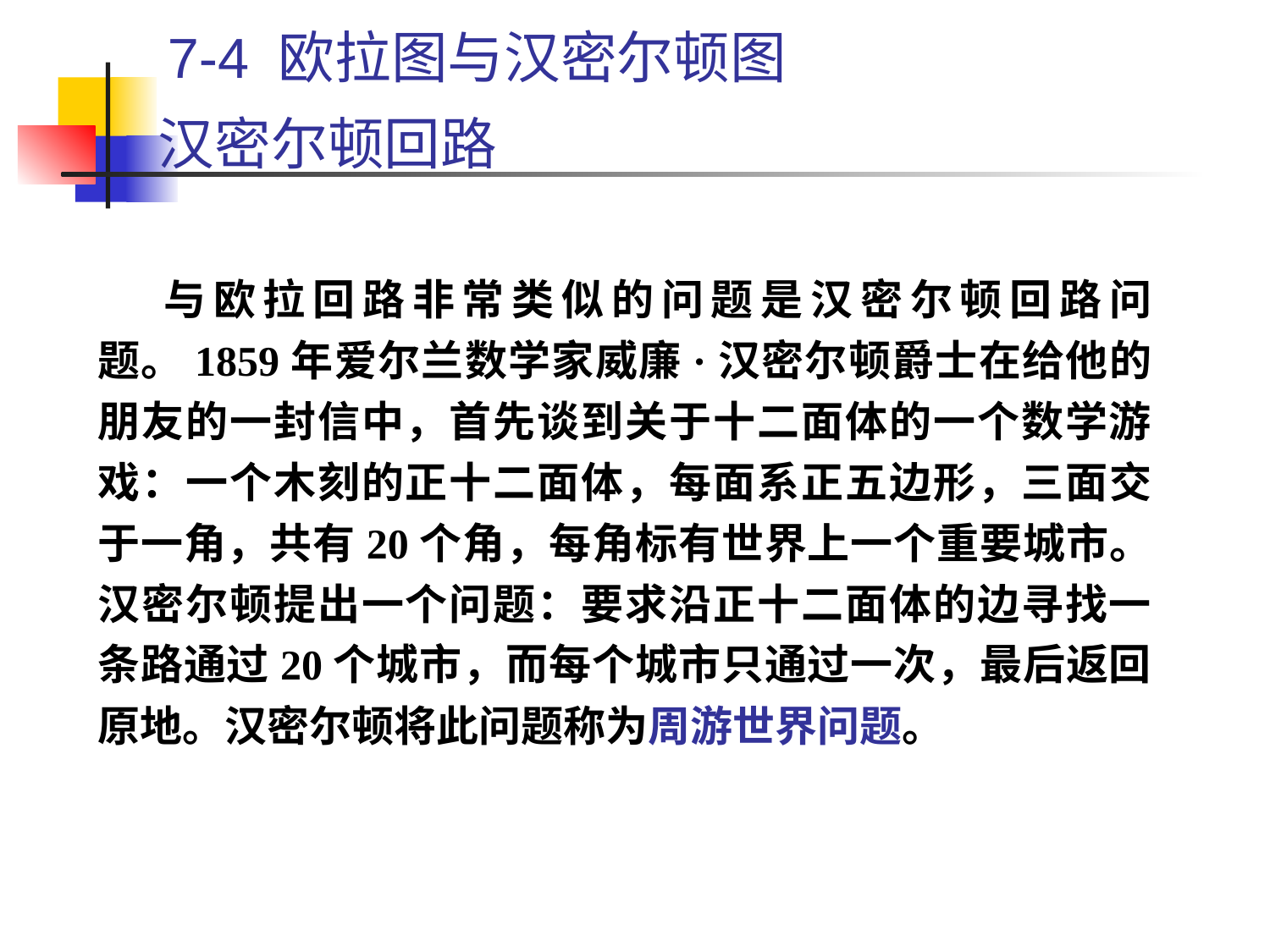

7-4 欧拉图与汉密尔顿图
# 汉密尔顿回路
与欧拉回路非常类似的问题是汉密尔顿回路问题。1859年爱尔兰数学家威廉·汉密尔顿爵士在给他的朋友的一封信中，首先谈到关于十二面体的一个数学游戏：一个木刻的正十二面体，每面系正五边形，三面交于一角，共有20个角，每角标有世界上一个重要城市。汉密尔顿提出一个问题：要求沿正十二面体的边寻找一条路通过20个城市，而每个城市只通过一次，最后返回原地。汉密尔顿将此问题称为周游世界问题。